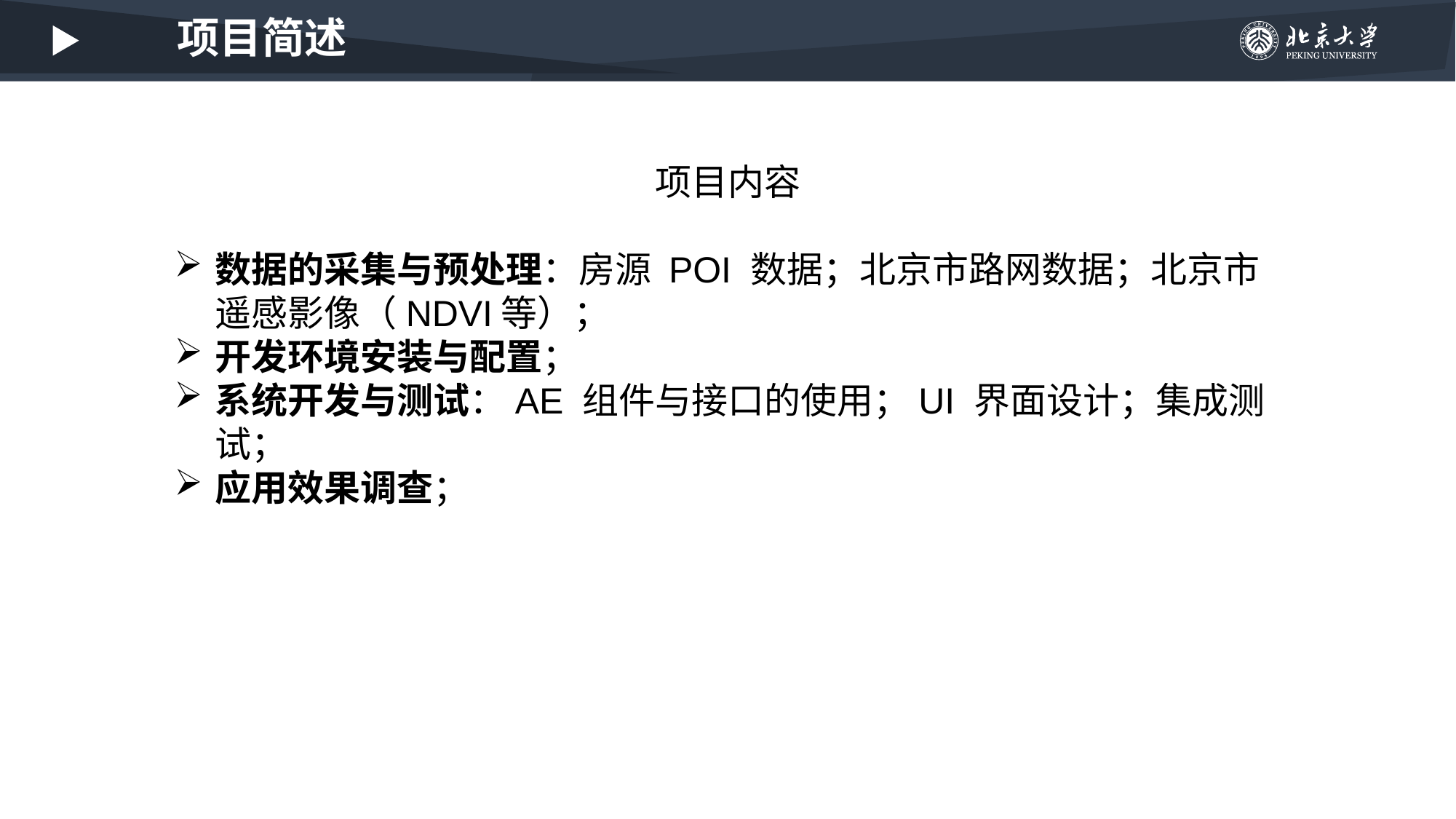

项目简述
项目内容

数据的采集与预处理：房源 POI 数据；北京市路网数据；北京市遥感影像（NDVI等）；
开发环境安装与配置；
系统开发与测试：AE 组件与接口的使用；UI 界面设计；集成测试；
应用效果调查；